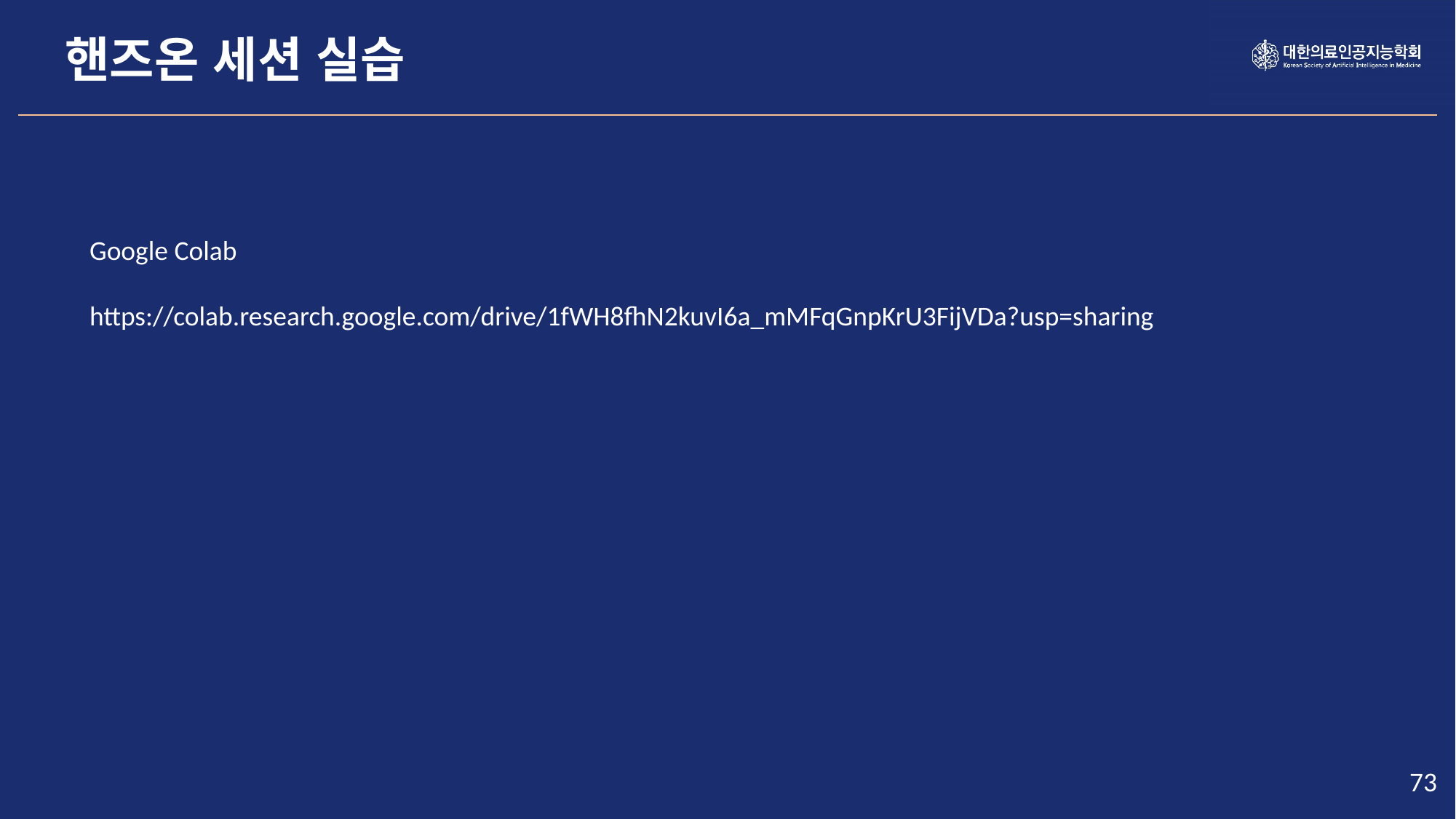

핸즈온 세션 실습
Google Colab

https://colab.research.google.com/drive/1fWH8fhN2kuvI6a_mMFqGnpKrU3FijVDa?usp=sharing
73